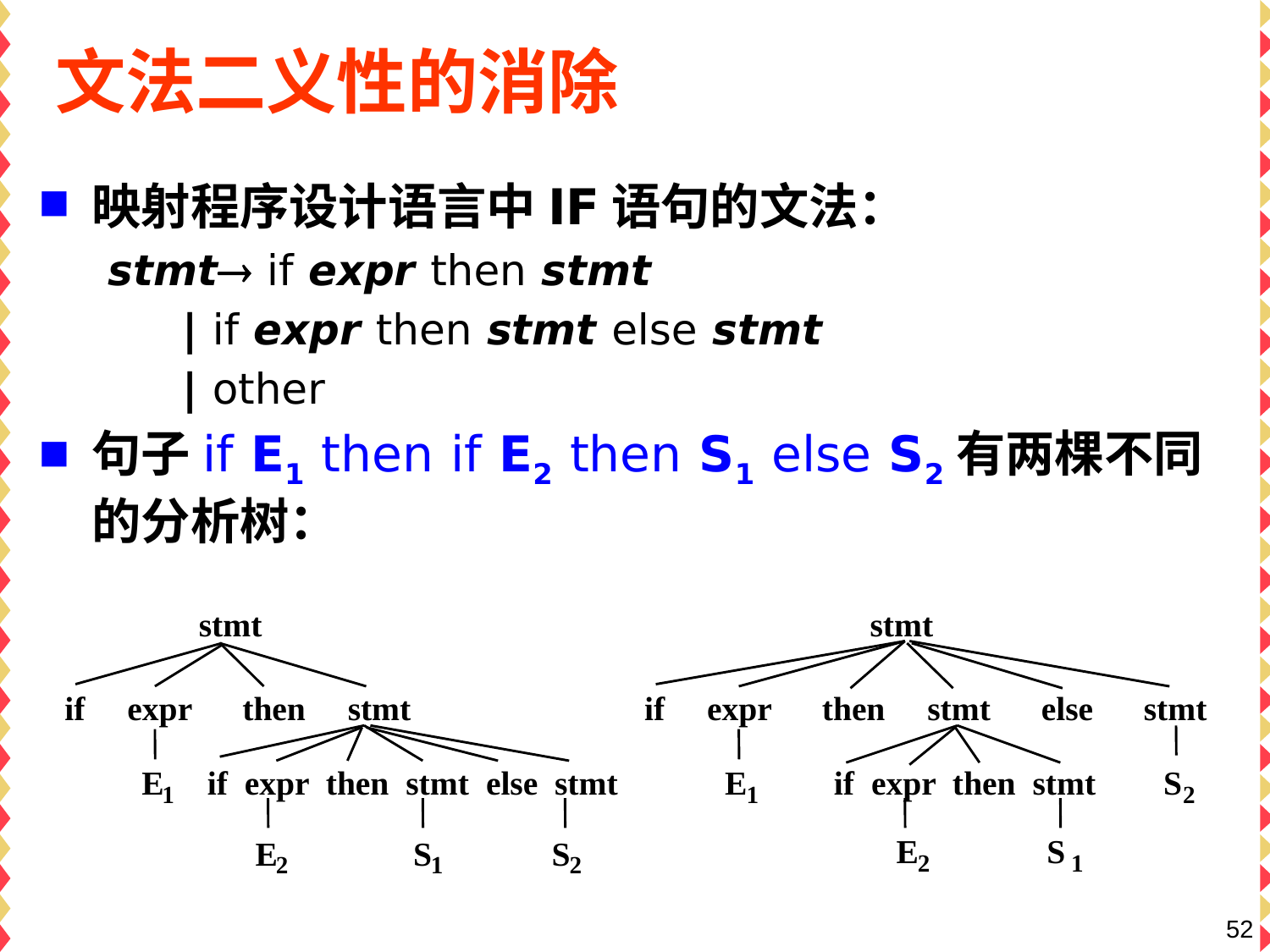

# 文法二义性的消除
映射程序设计语言中IF语句的文法：
stmt→ if expr then stmt
     | if expr then stmt else stmt
     | other
句子if E1 then if E2 then S1 else S2有两棵不同的分析树：
stmt

if     expr      then     stmt

 E
    if  expr  then  stmt  else  stmt
1

E
               S
             S
2
1
2
stmt

if     expr      then     stmt      else      stmt

 E
         if  expr  then  stmt        S
1
2

E
              S

2
1
52